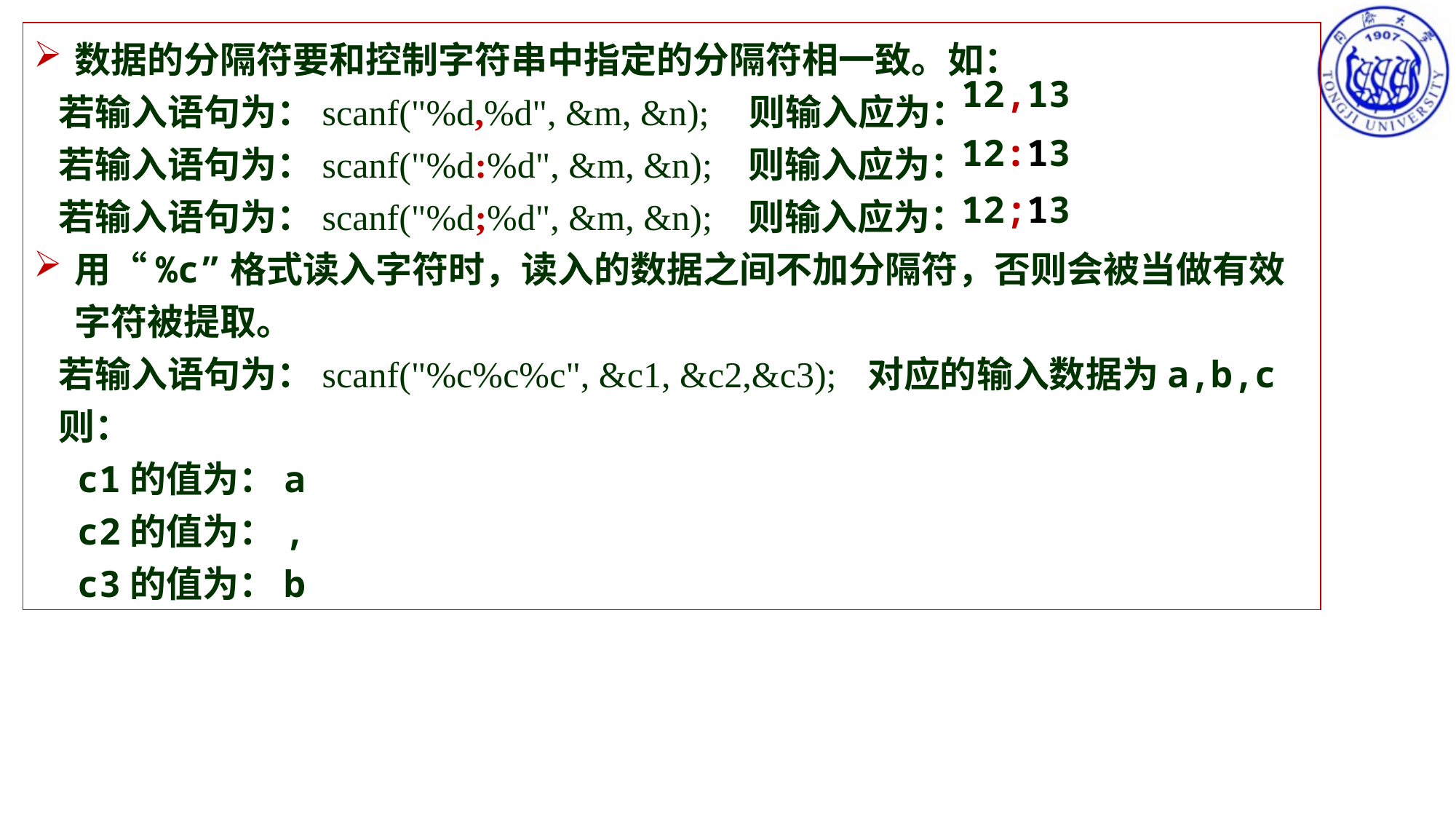

数据的分隔符要和控制字符串中指定的分隔符相一致。如：
  若输入语句为：scanf("%d,%d", &m, &n);  则输入应为：
  若输入语句为：scanf("%d:%d", &m, &n);   则输入应为：
  若输入语句为：scanf("%d;%d", &m, &n);   则输入应为：
用“%c”格式读入字符时，读入的数据之间不加分隔符，否则会被当做有效字符被提取。
  若输入语句为：scanf("%c%c%c", &c1, &c2,&c3); 对应的输入数据为a,b,c
  则：
  c1的值为：a
  c2的值为：,
  c3的值为：b

12,13
12:13
12;13